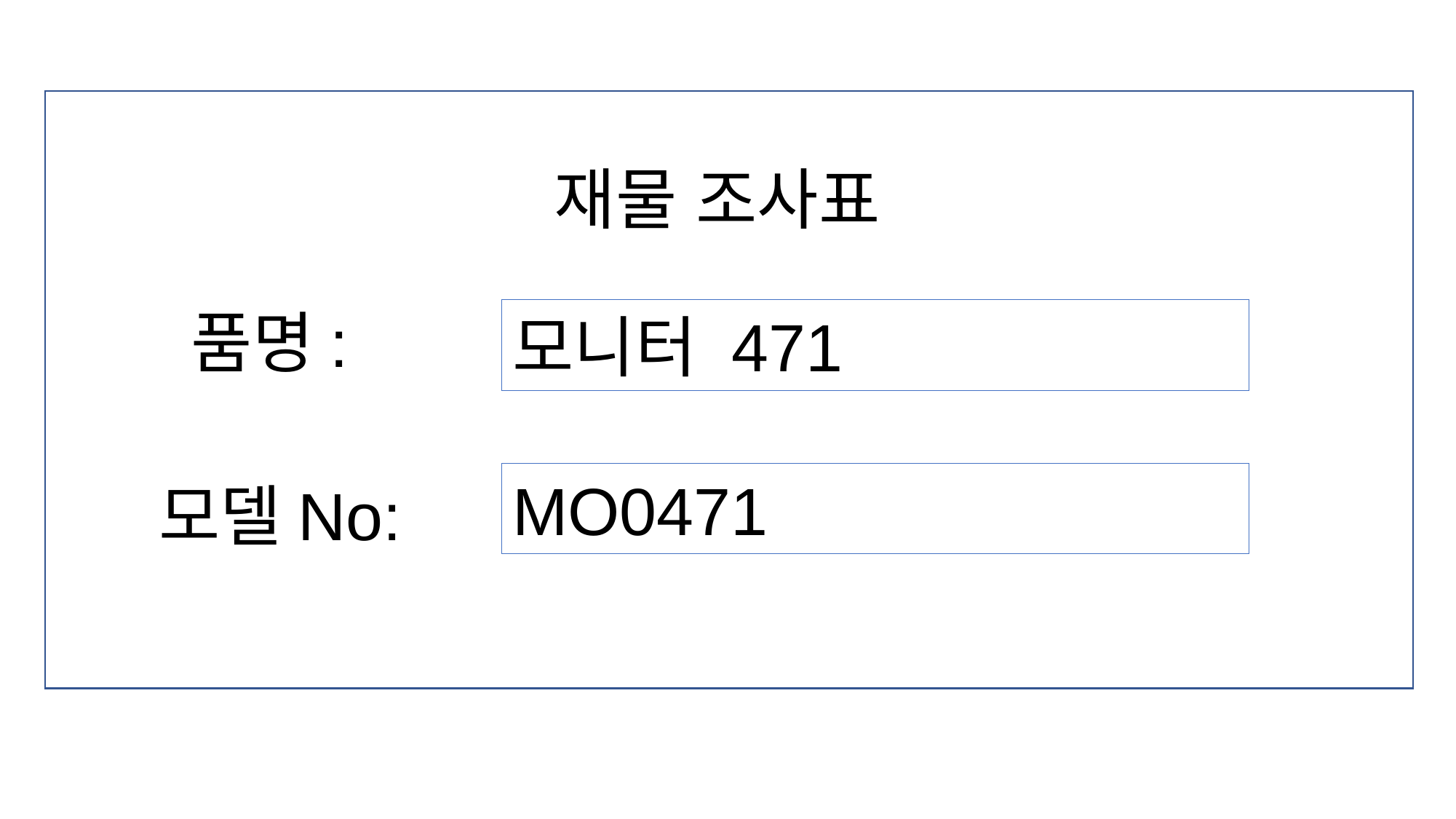

재물 조사표
품명:
모니터 471
MO0471
모델No: